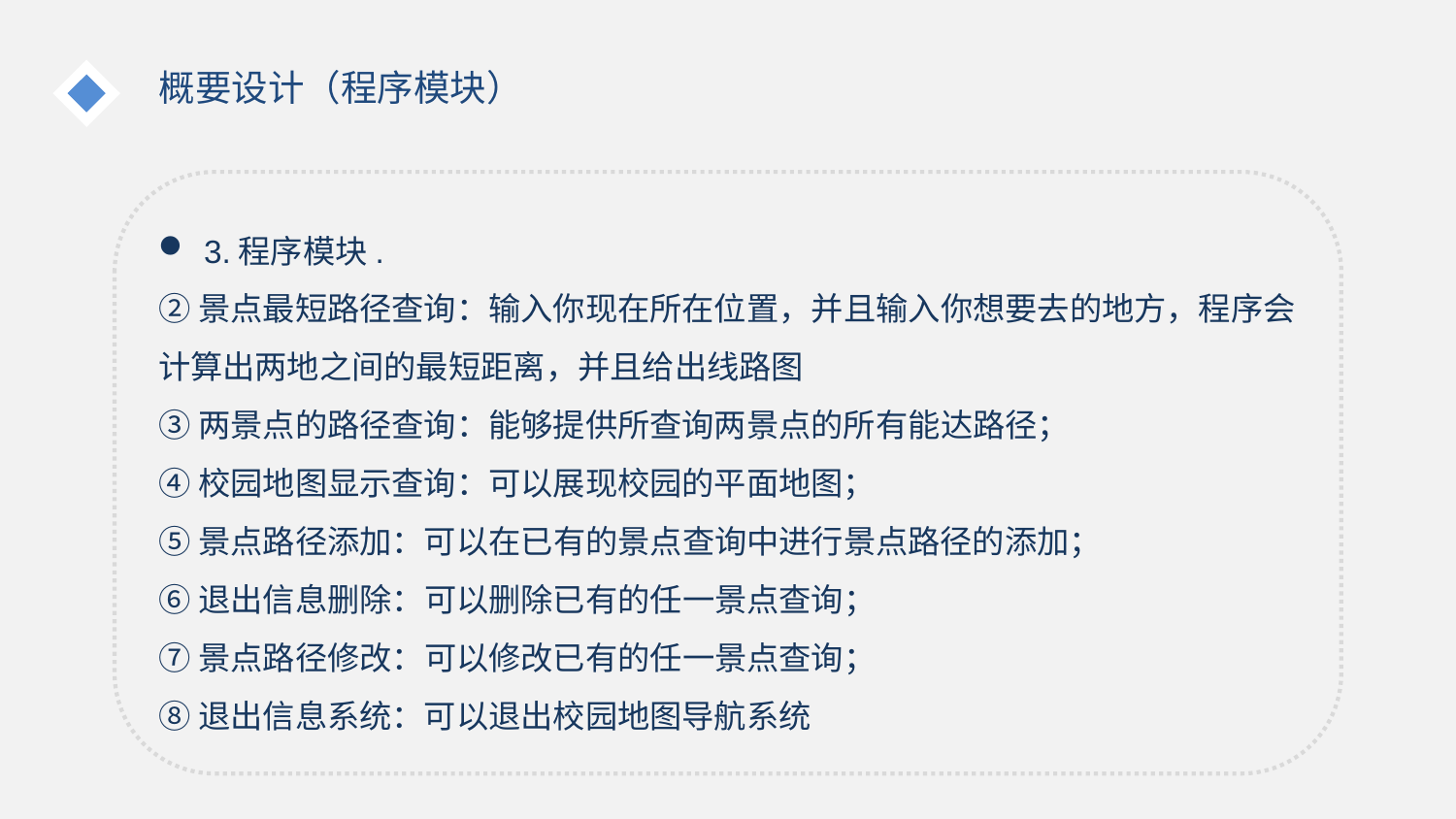

概要设计（程序模块）
3.程序模块.
②景点最短路径查询：输入你现在所在位置，并且输入你想要去的地方，程序会计算出两地之间的最短距离，并且给出线路图
③两景点的路径查询：能够提供所查询两景点的所有能达路径；
④校园地图显示查询：可以展现校园的平面地图；
⑤景点路径添加：可以在已有的景点查询中进行景点路径的添加；
⑥退出信息删除：可以删除已有的任一景点查询；
⑦景点路径修改：可以修改已有的任一景点查询；
⑧退出信息系统：可以退出校园地图导航系统